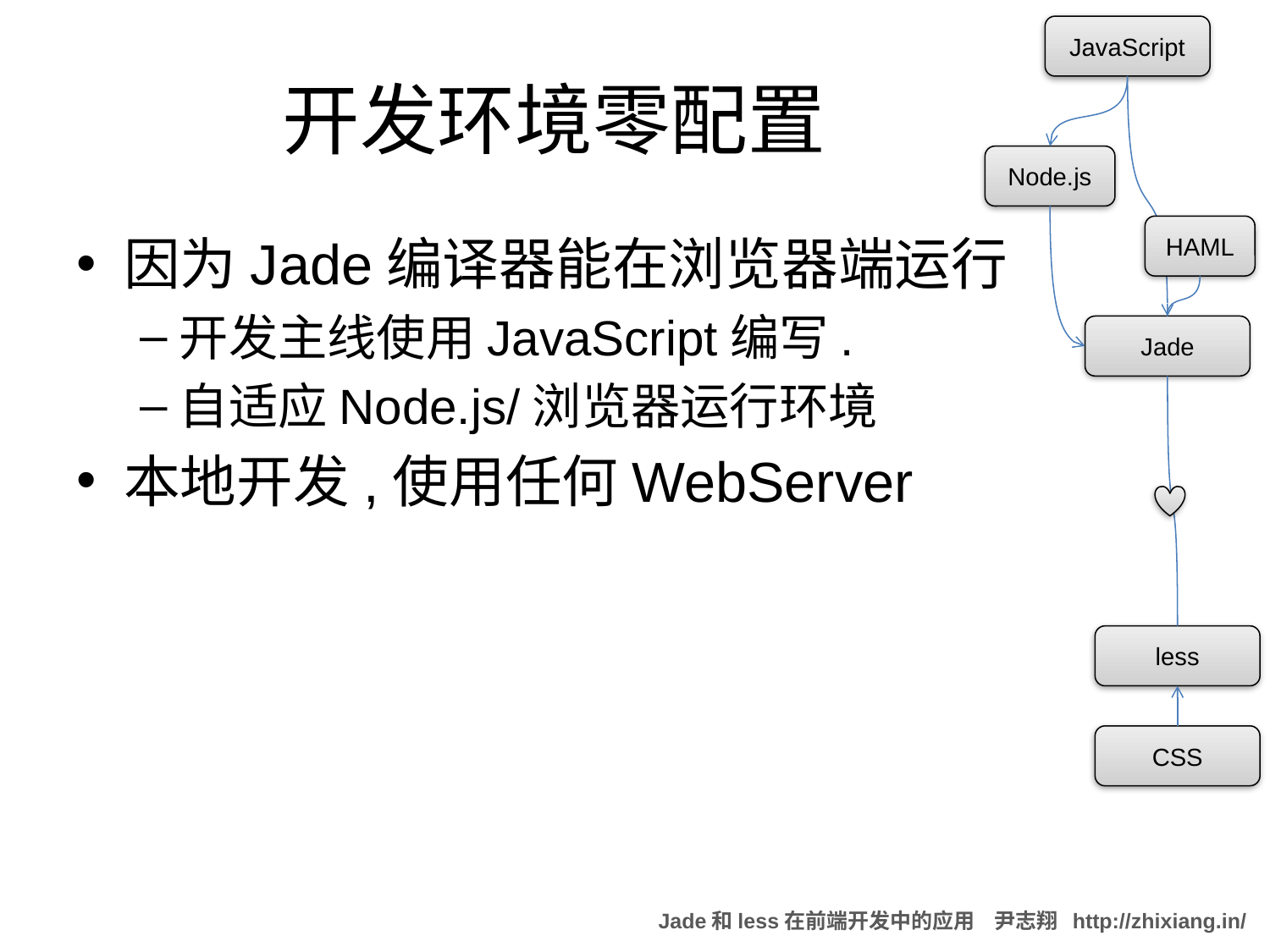

# 开发环境零配置
因为Jade编译器能在浏览器端运行
开发主线使用JavaScript编写.
自适应Node.js/浏览器运行环境
本地开发,使用任何WebServer